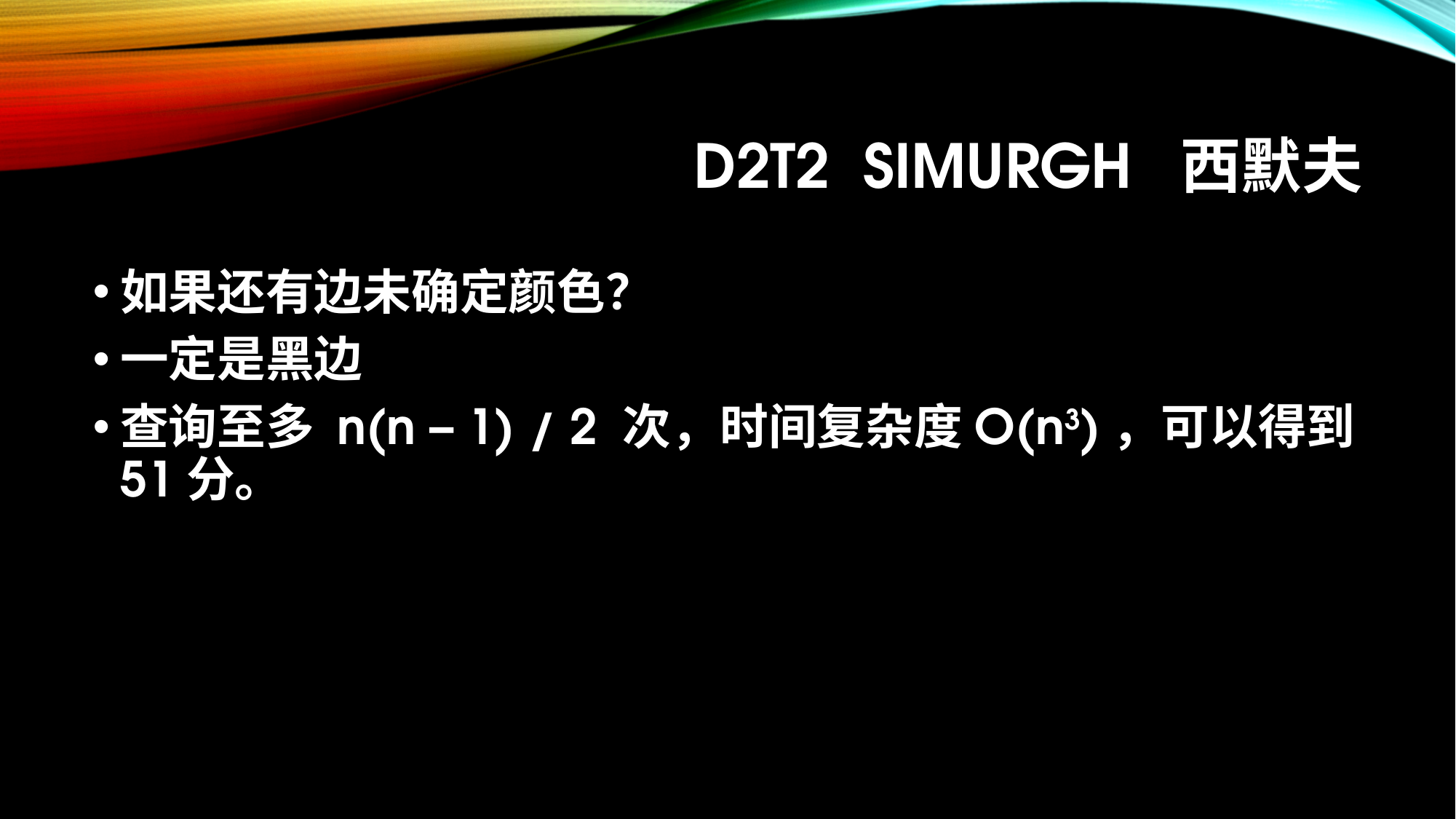

# D2T2  Simurgh  西默夫
如果还有边未确定颜色？
一定是黑边
查询至多 n(n – 1) / 2 次，时间复杂度O(n3)，可以得到51分。